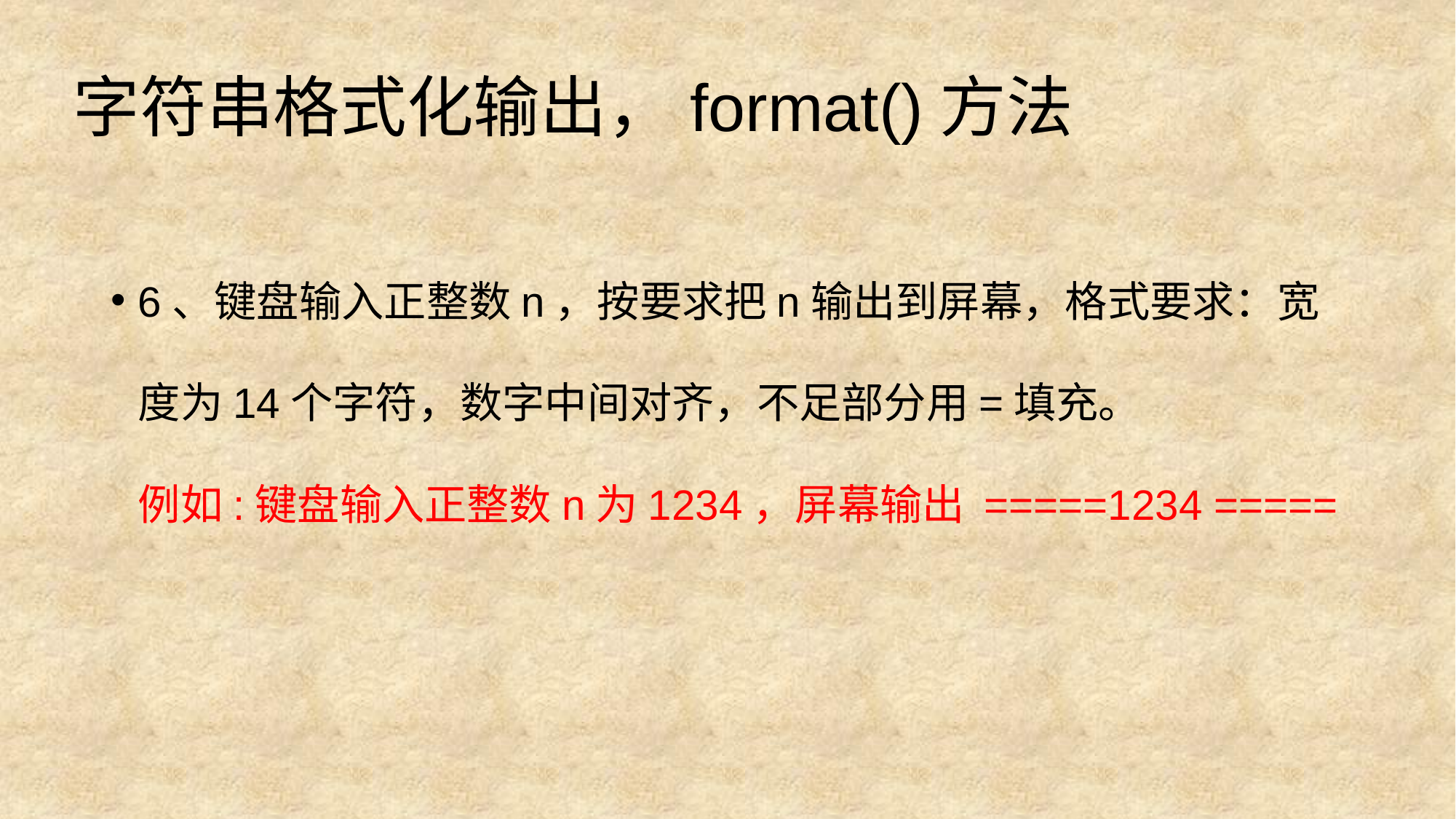

# 字符串格式化输出，format()方法
6、键盘输入正整数n，按要求把n输出到屏幕，格式要求：宽度为14个字符，数字中间对齐，不足部分用=填充。
例如:键盘输入正整数n为1234，屏幕输出 =====1234 =====